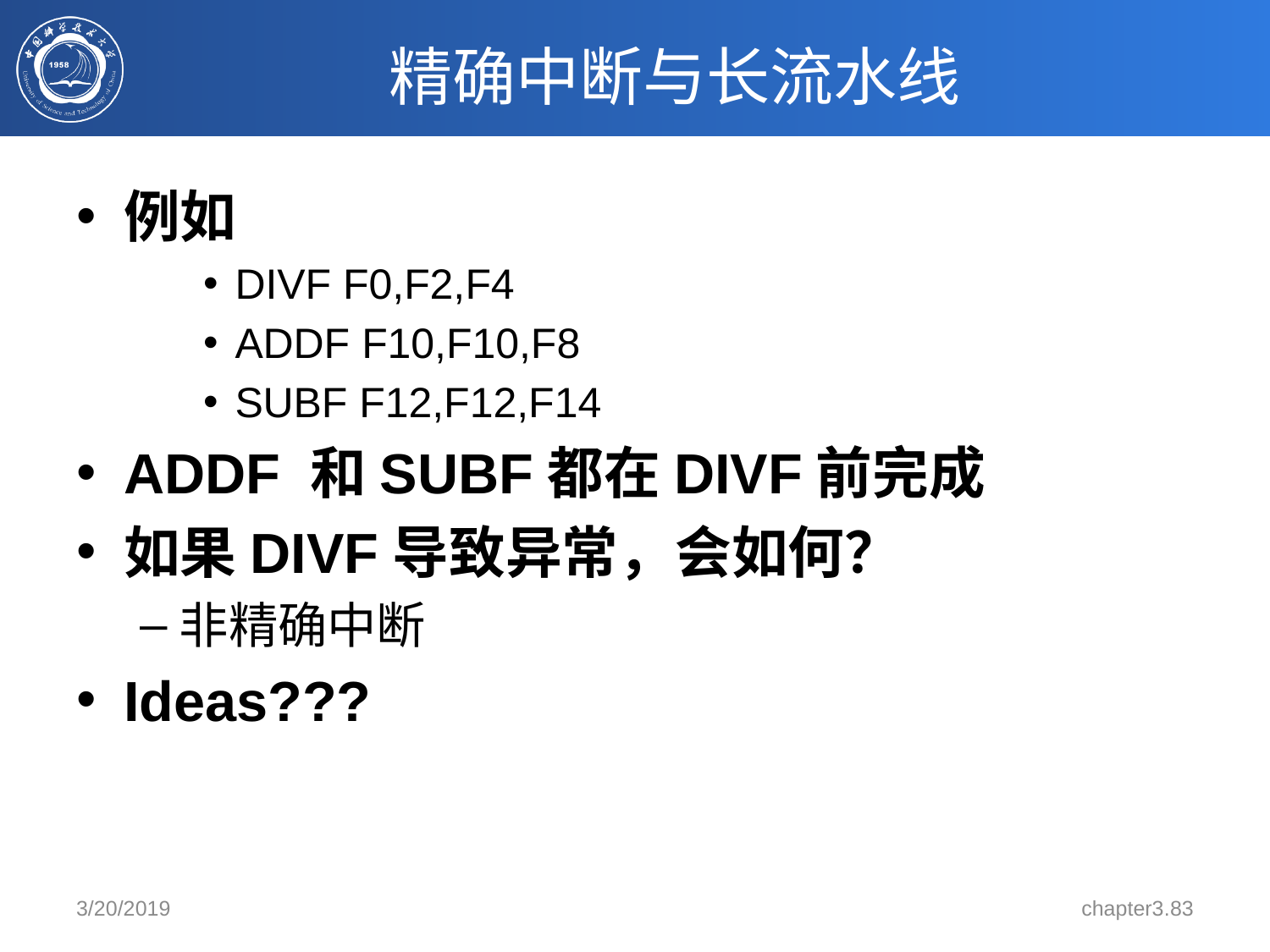

# 精确中断与长流水线
例如
DIVF F0,F2,F4
ADDF F10,F10,F8
SUBF F12,F12,F14
ADDF 和SUBF都在DIVF前完成
如果DIVF导致异常，会如何？
非精确中断
Ideas???
3/20/2019
chapter3.83